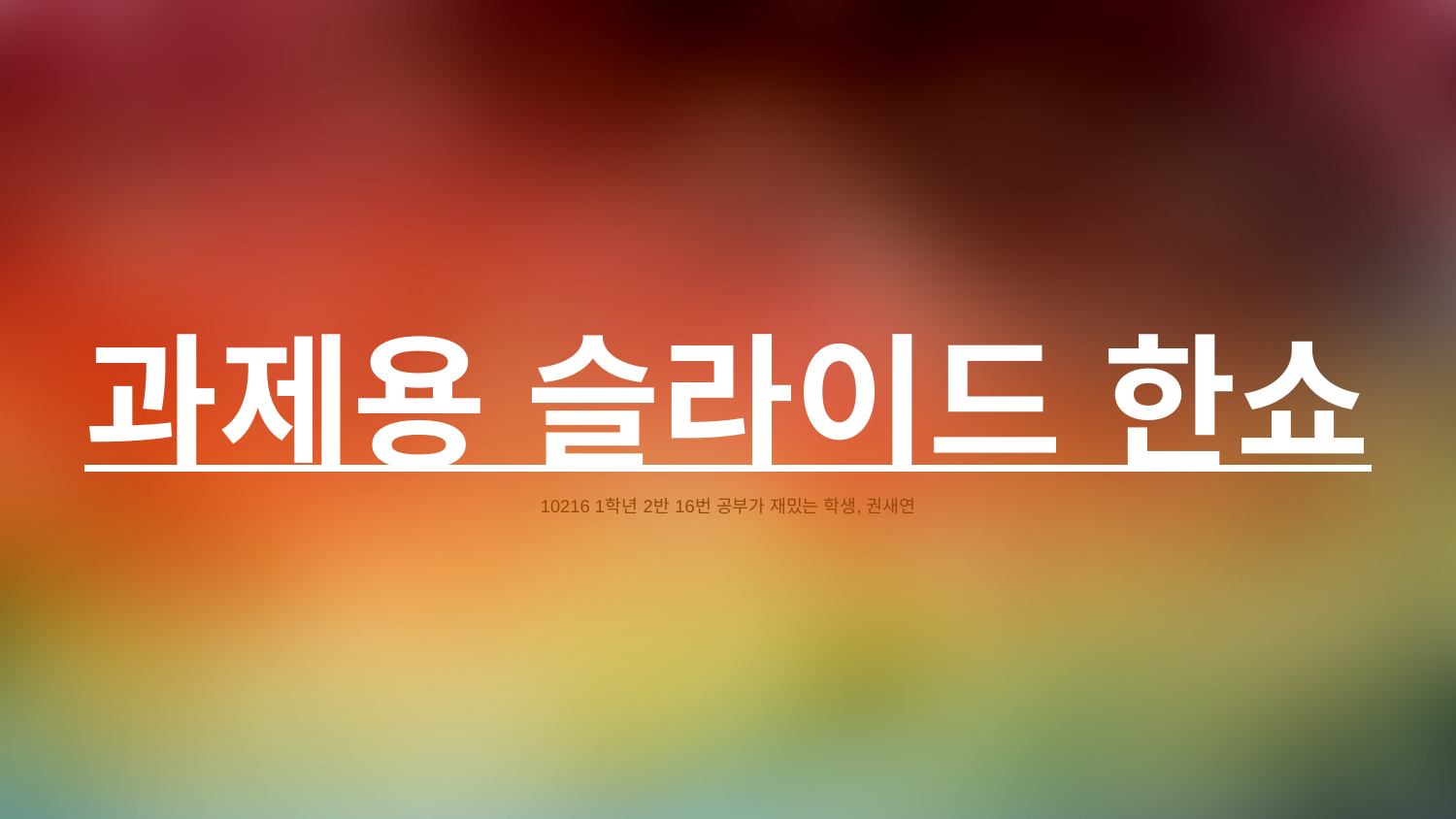

과제용 슬라이드 한쇼
10216 1학년 2반 16번 공부가 재밌는 학생, 권새연